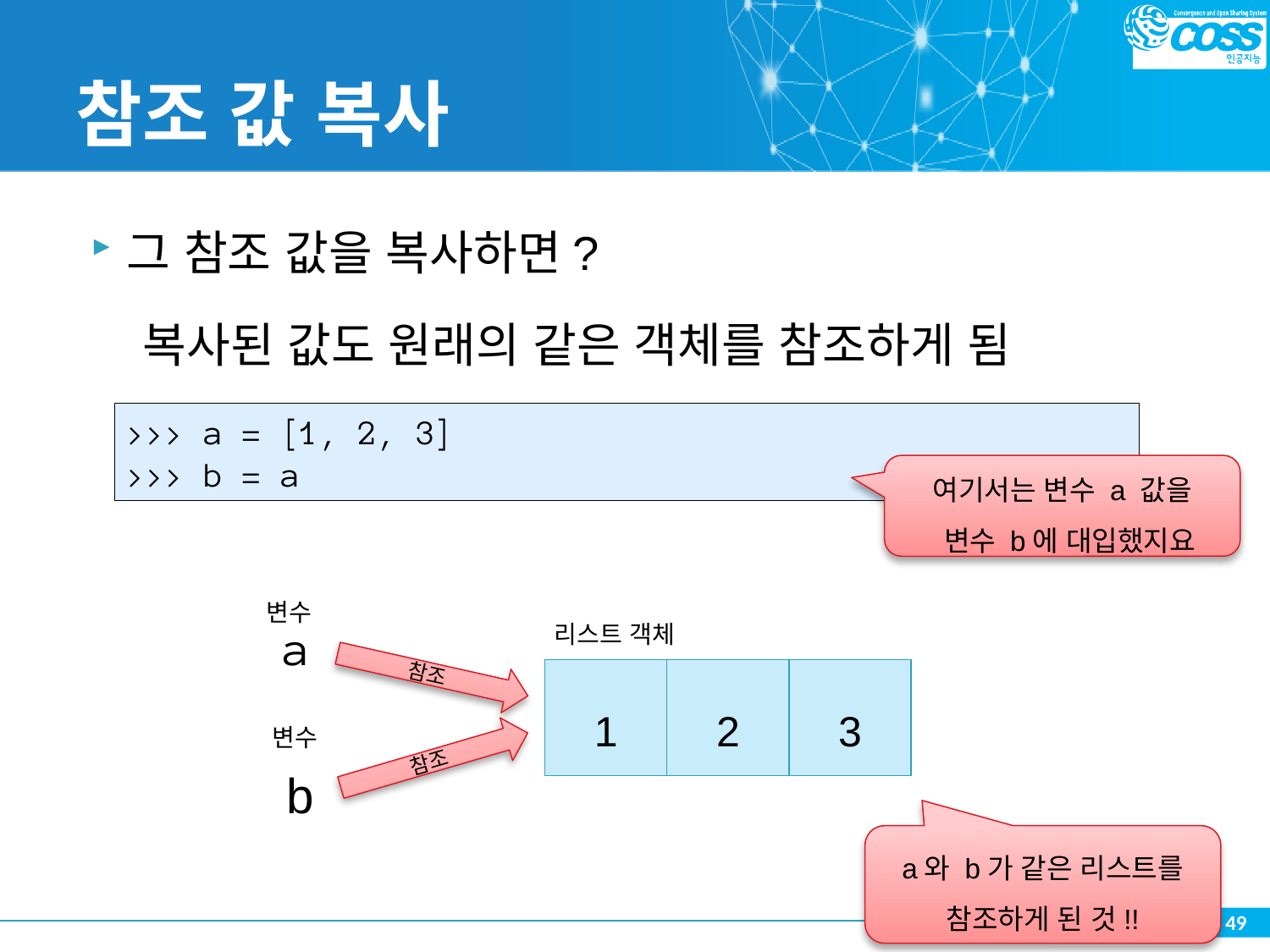

# 참조 값 복사
그 참조 값을 복사하면?
   복사된 값도 원래의 같은 객체를 참조하게 됨

>>> a = [1, 2, 3]
>>> b = a
여기서는 변수 a 값을
 변수 b에 대입했지요
변수
a
리스트 객체
참조
| 1 | 2 | 3 |
| --- | --- | --- |
변수
참조
b
a와 b가 같은 리스트를
참조하게 된 것!!